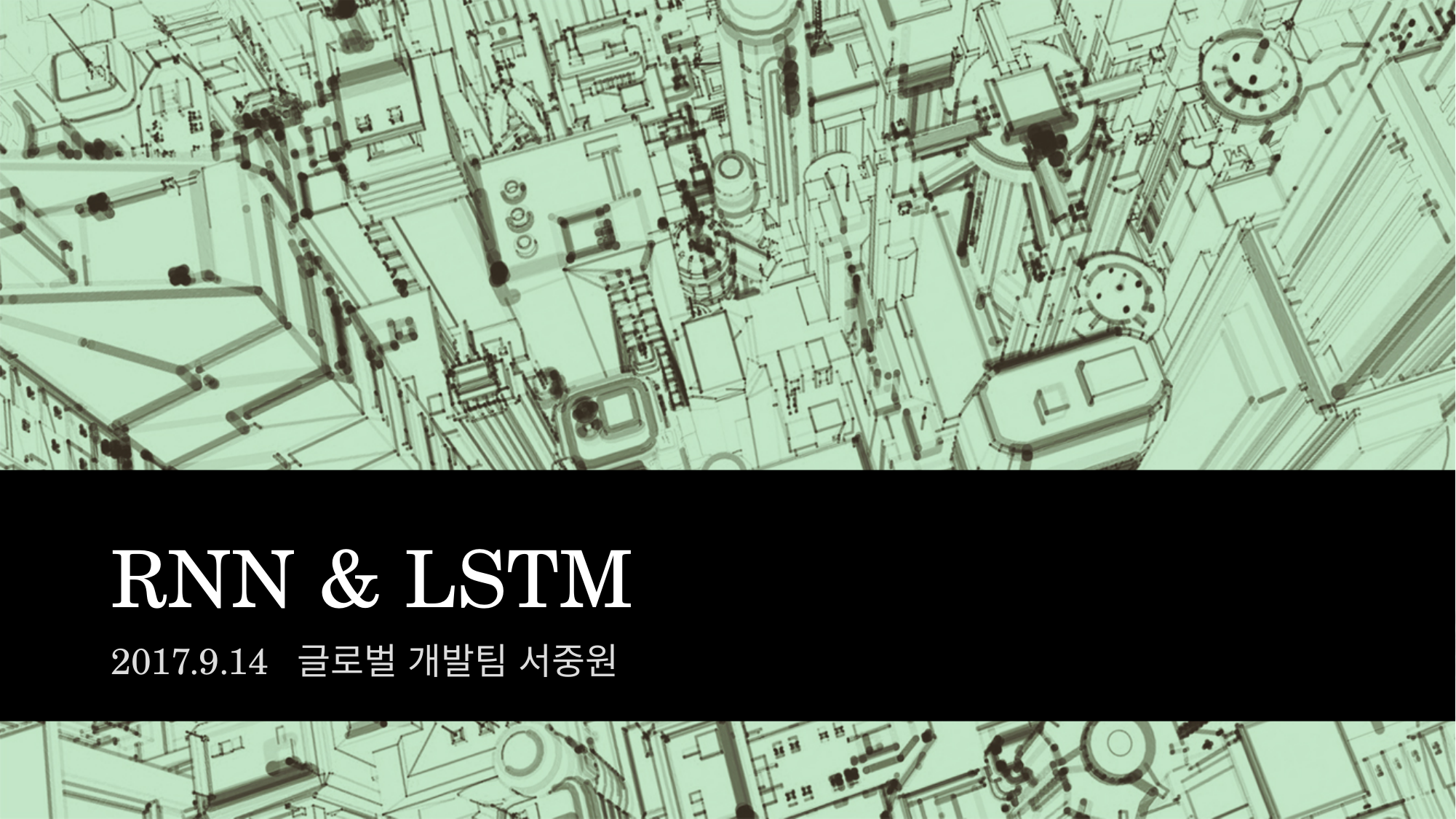

# RNN & LSTM
2017.9.14  글로벌 개발팀 서중원